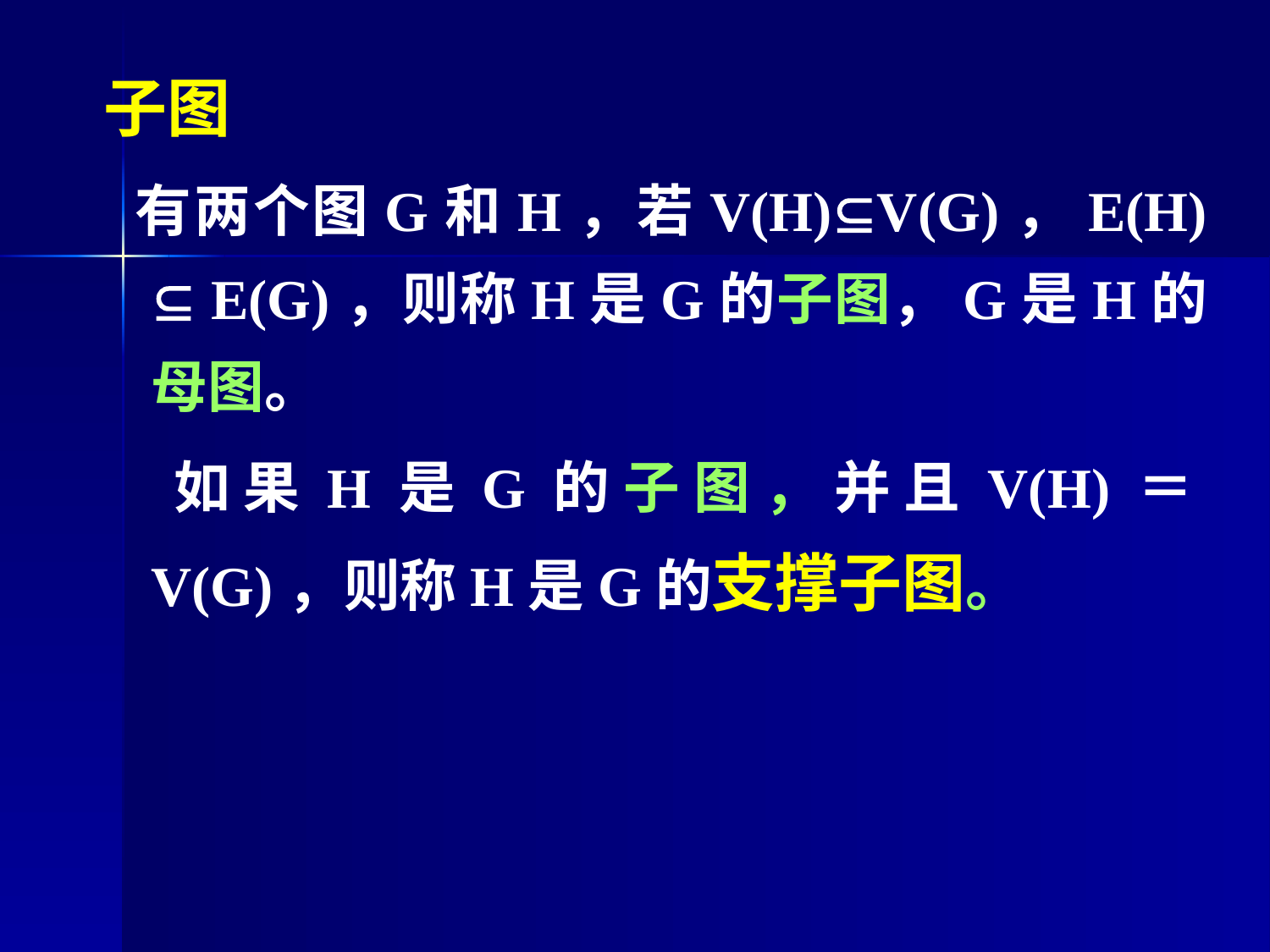

子图
 有两个图G和H，若V(H)⊆V(G)，E(H) ⊆ E(G)，则称H是G的子图，G是H的母图。
　如果H是G的子图，并且V(H)＝V(G)，则称H是G的支撑子图。